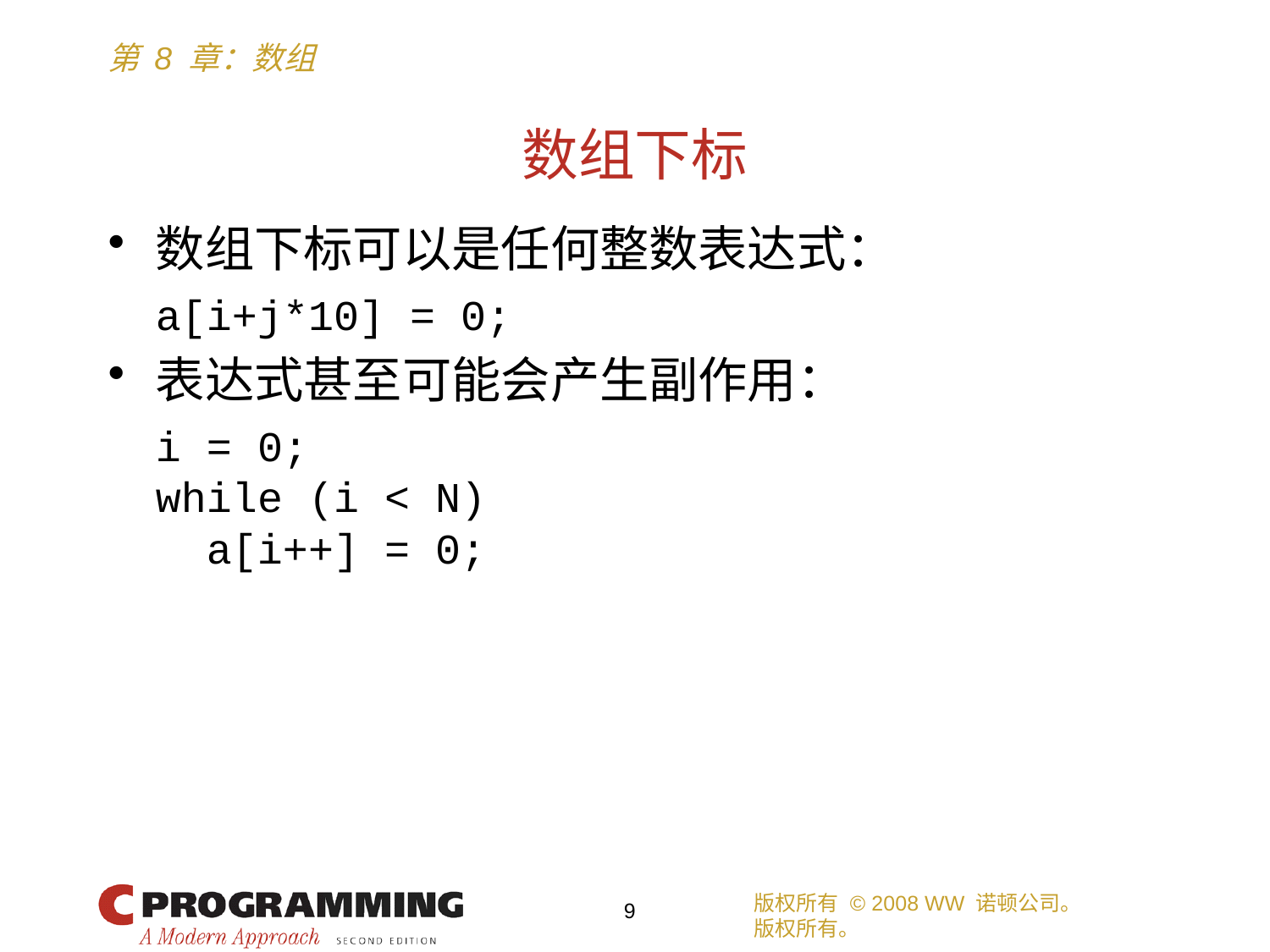

# 数组下标
数组下标可以是任何整数表达式：
	a[i+j*10] = 0;
表达式甚至可能会产生副作用：
	i = 0;
	while (i < N)
	  a[i++] = 0;
版权所有 © 2008 WW 诺顿公司。
版权所有。
9